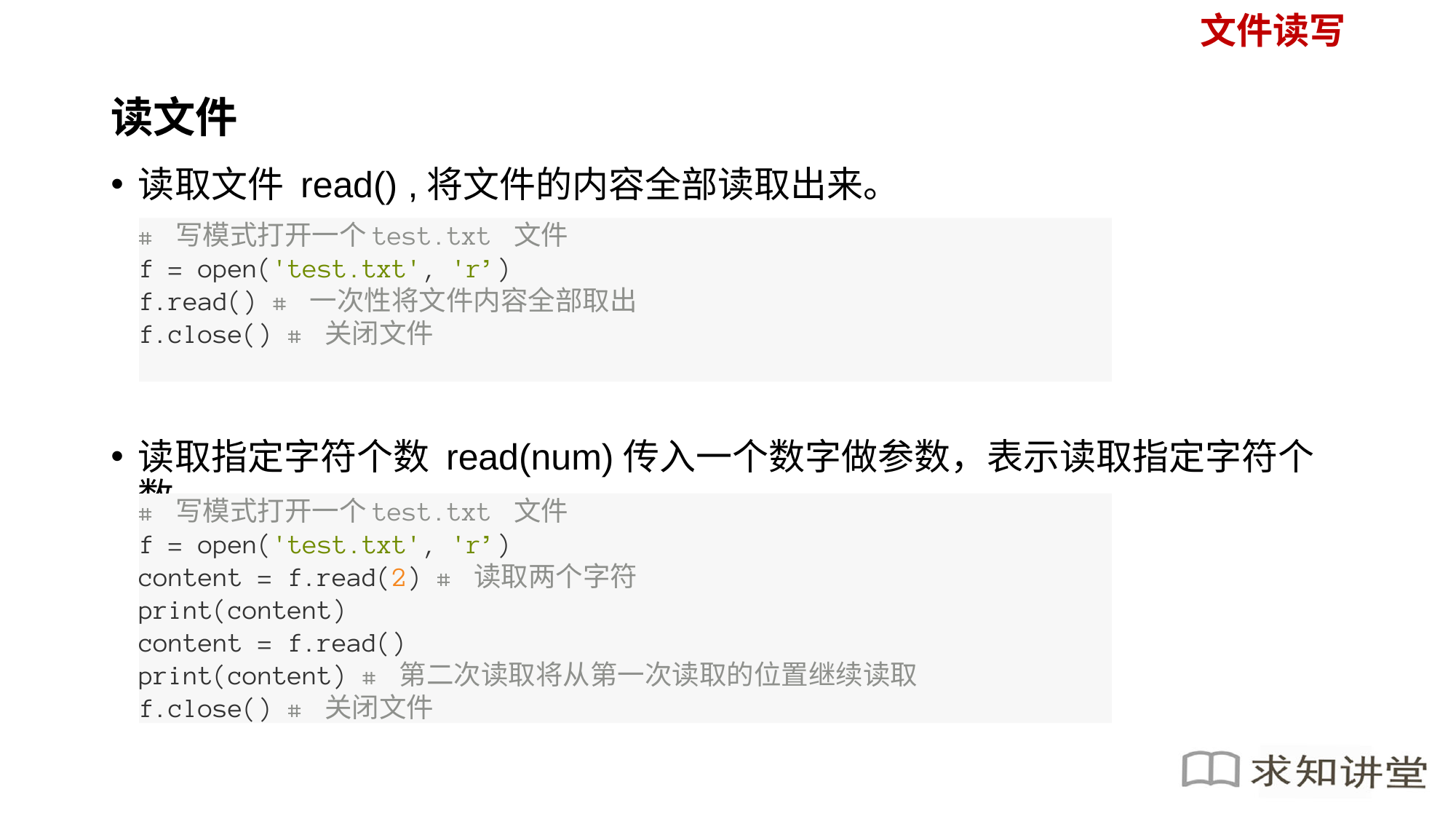

文件读写
# 读文件
读取文件 read() ,将文件的内容全部读取出来。

读取指定字符个数 read(num)传入一个数字做参数，表示读取指定字符个数。

# 写模式打开一个test.txt 文件
f = open('test.txt', 'r’)
f.read() # 一次性将文件内容全部取出
f.close() # 关闭文件

# 写模式打开一个test.txt 文件
f = open('test.txt', 'r’)
content = f.read(2) # 读取两个字符
print(content)
content = f.read()
print(content) # 第二次读取将从第一次读取的位置继续读取
f.close() # 关闭文件